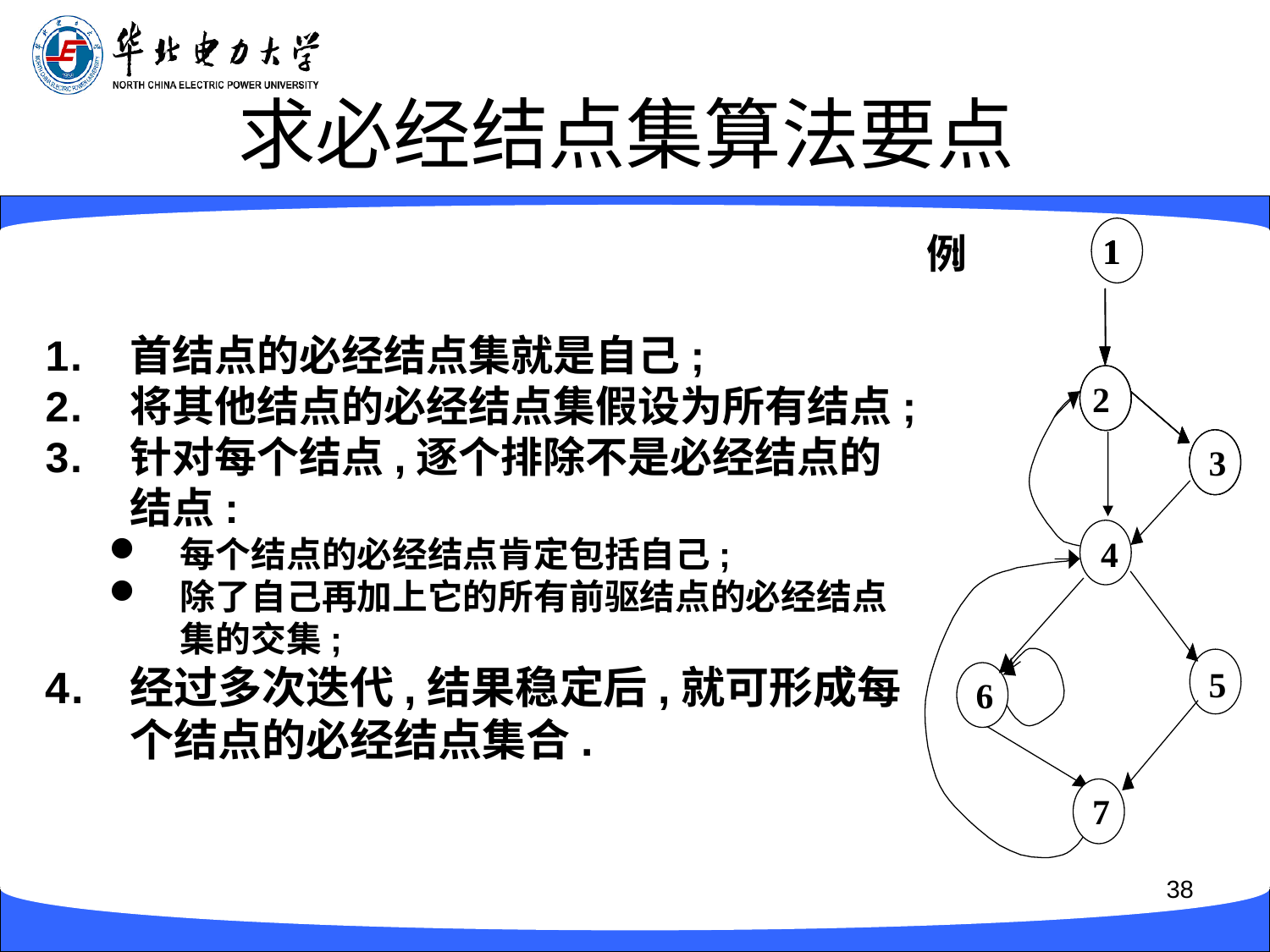

# 求必经结点集算法要点

:
例
 1
 1
 1
 1
 1

 2
 2
 2
 2

 3
 3
3

 4

 5
 6
 6

 7
 7
首结点的必经结点集就是自己;
将其他结点的必经结点集假设为所有结点;
针对每个结点,逐个排除不是必经结点的结点:
每个结点的必经结点肯定包括自己;
除了自己再加上它的所有前驱结点的必经结点集的交集;
经过多次迭代,结果稳定后,就可形成每个结点的必经结点集合.
38